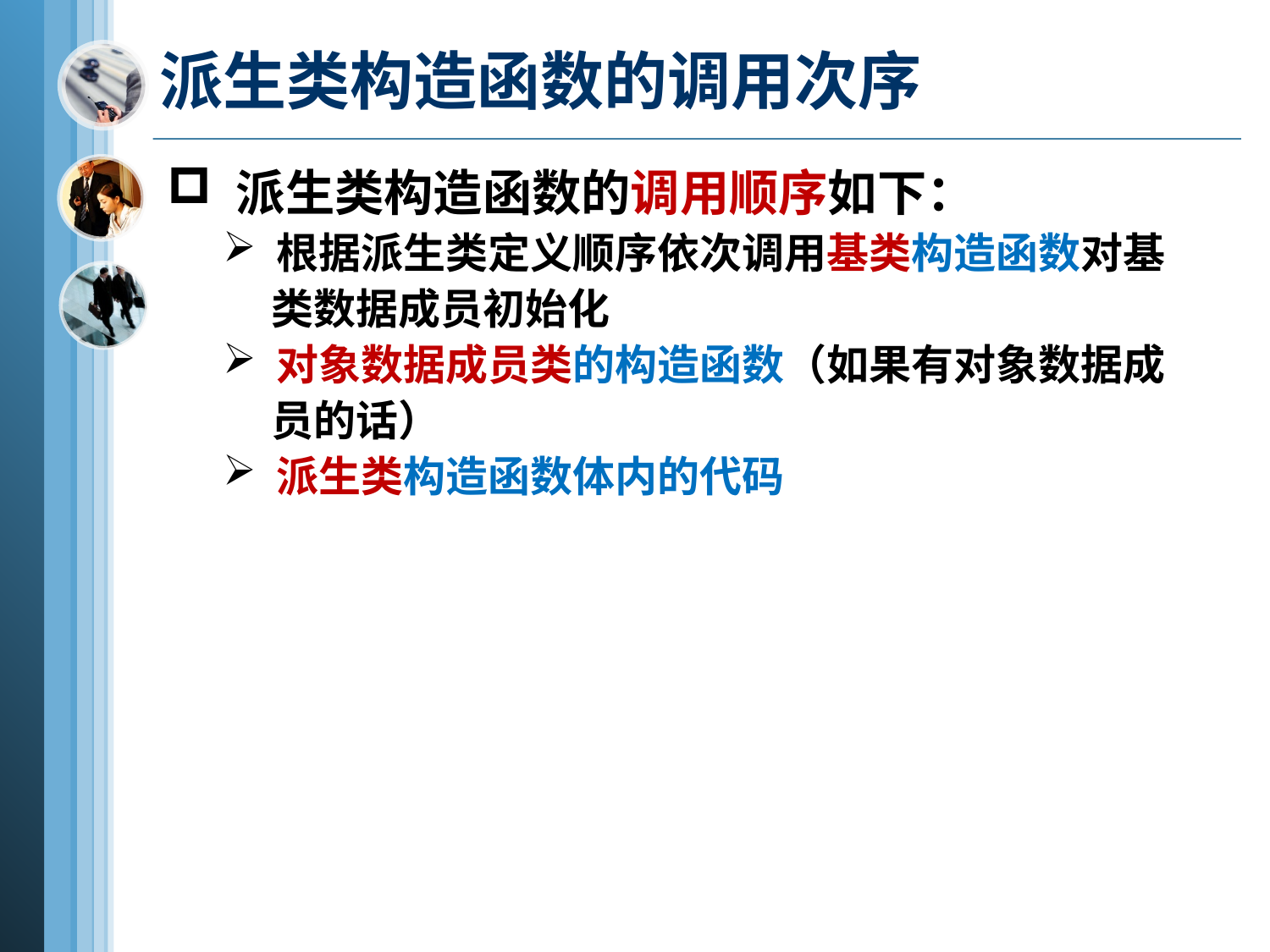

# 派生类构造函数的调用次序
 派生类构造函数的调用顺序如下：
 根据派生类定义顺序依次调用基类构造函数对基
    类数据成员初始化
 对象数据成员类的构造函数（如果有对象数据成
    员的话）
 派生类构造函数体内的代码